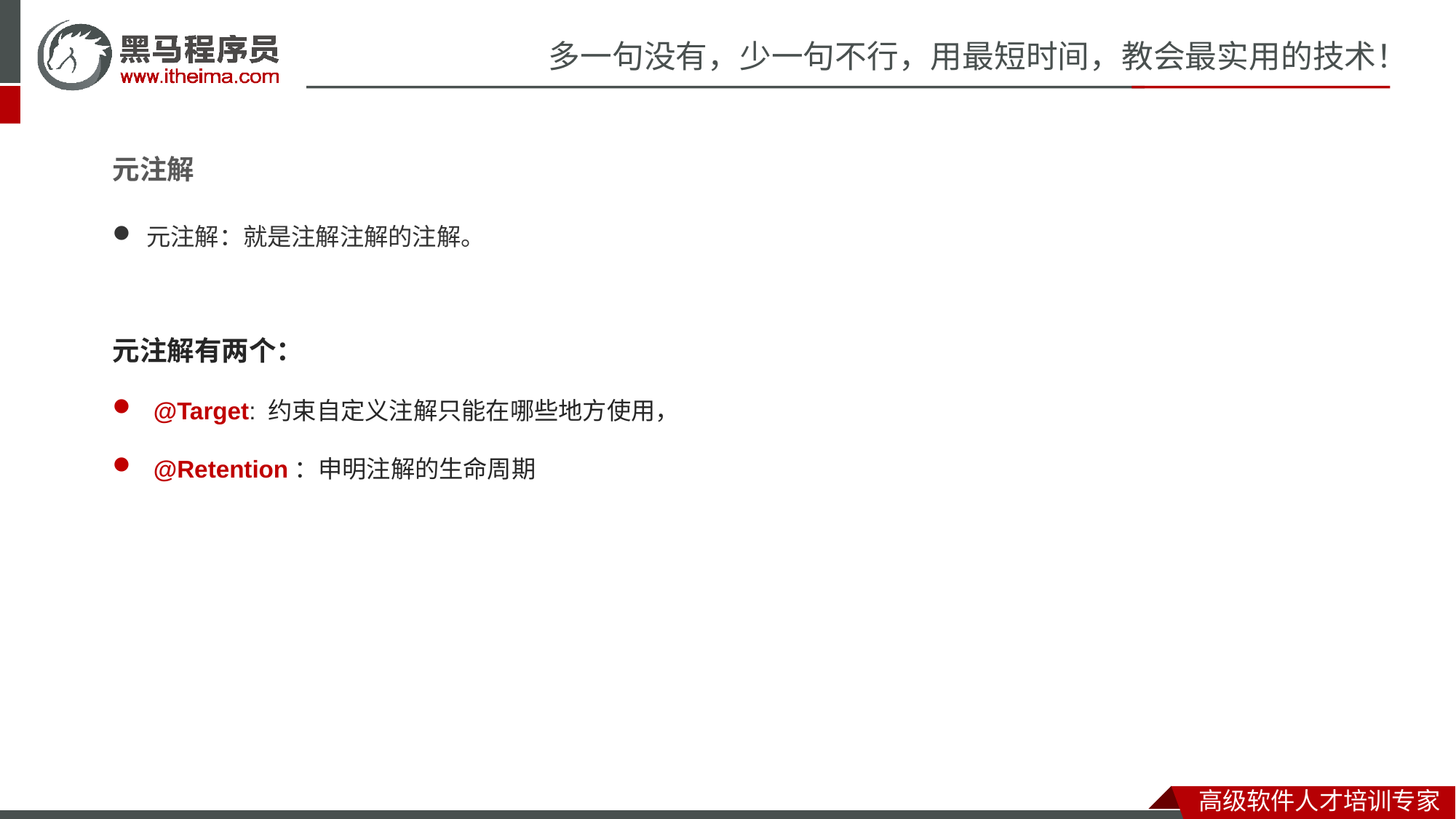

元注解
元注解：就是注解注解的注解。
元注解有两个：
 @Target: 约束自定义注解只能在哪些地方使用，
 @Retention：申明注解的生命周期